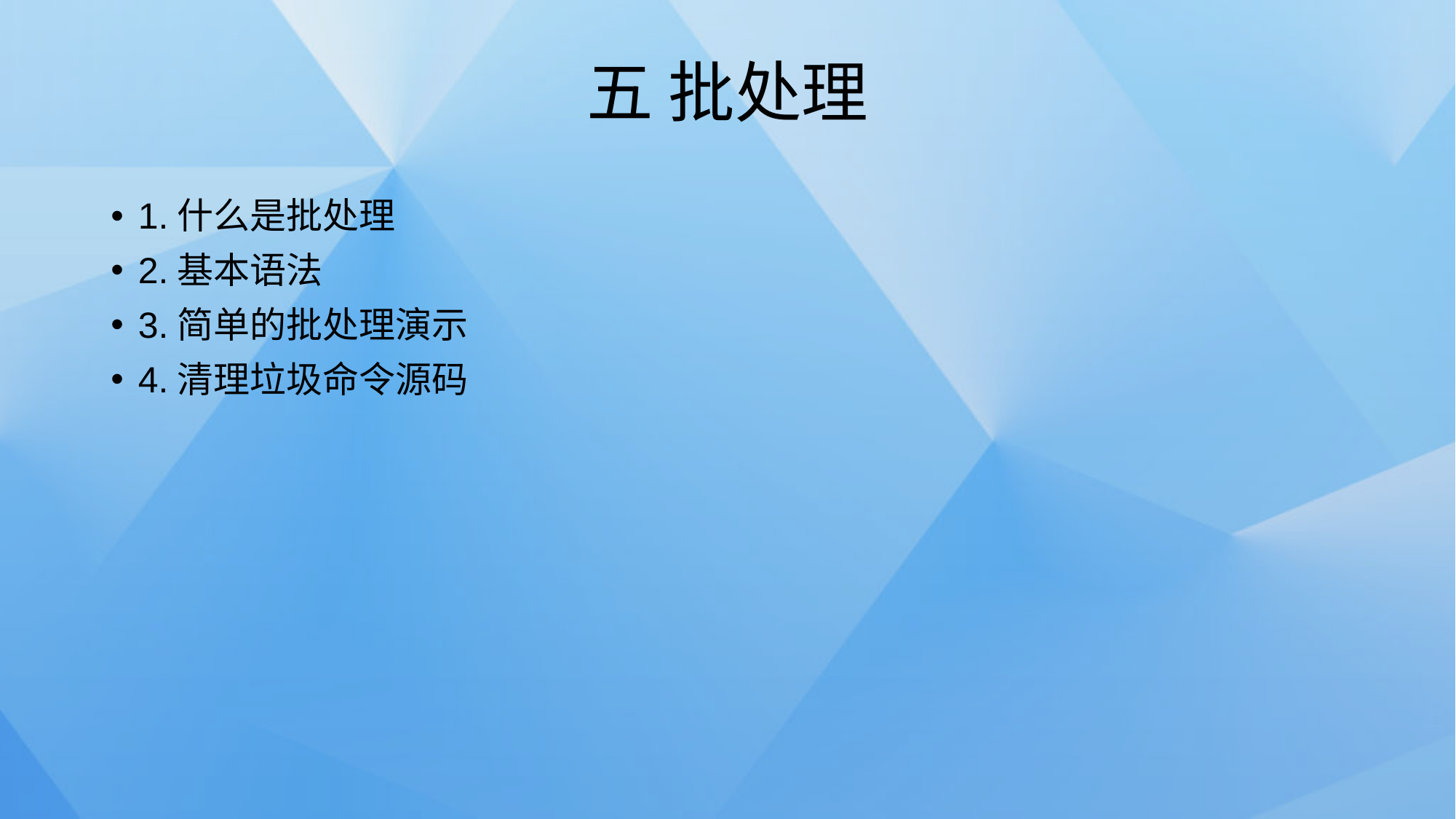

# 五 批处理
1.什么是批处理
2.基本语法
3.简单的批处理演示
4.清理垃圾命令源码